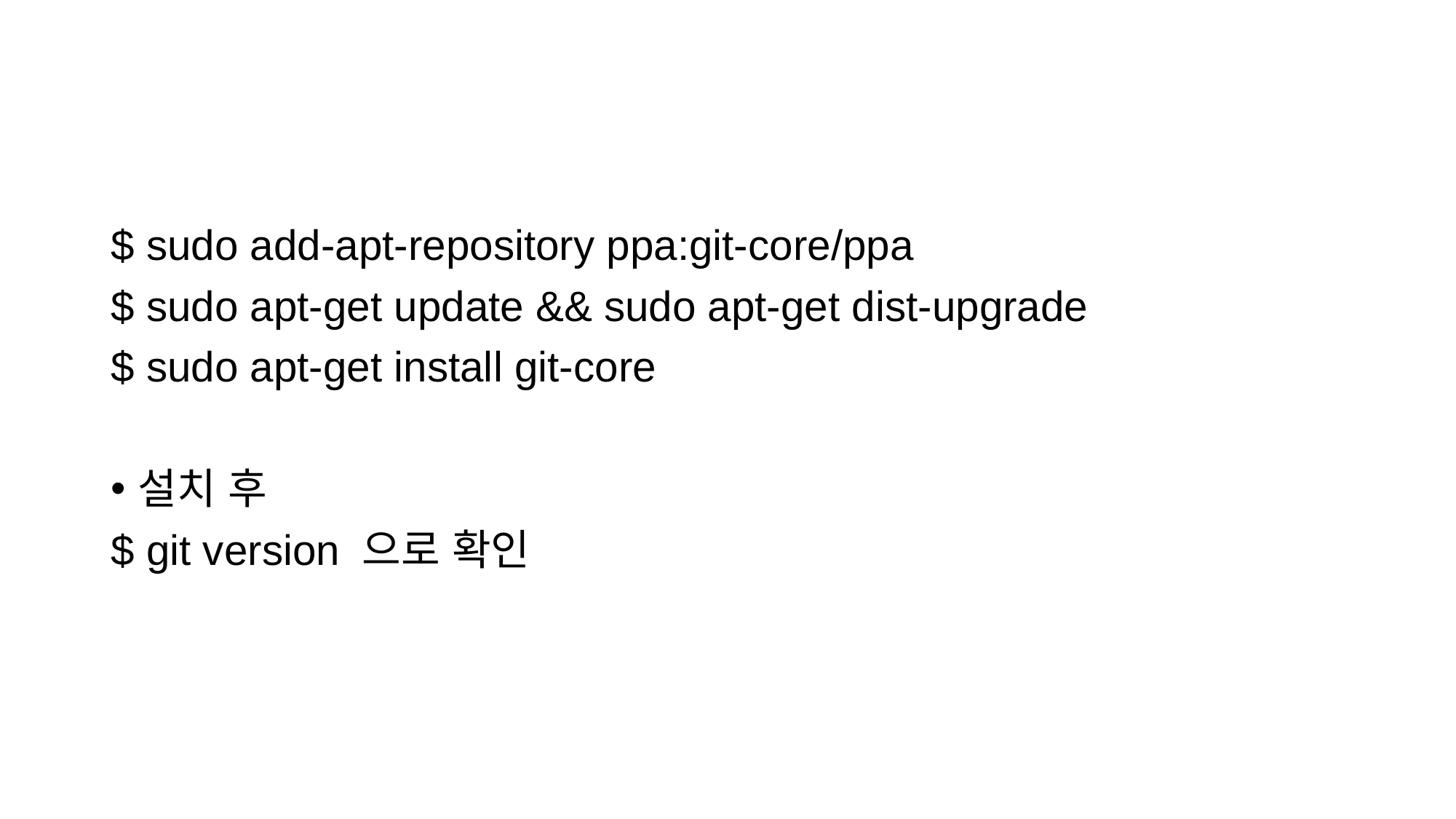

#
$ sudo add-apt-repository ppa:git-core/ppa
$ sudo apt-get update && sudo apt-get dist-upgrade
$ sudo apt-get install git-core

설치 후
$ git version 으로 확인